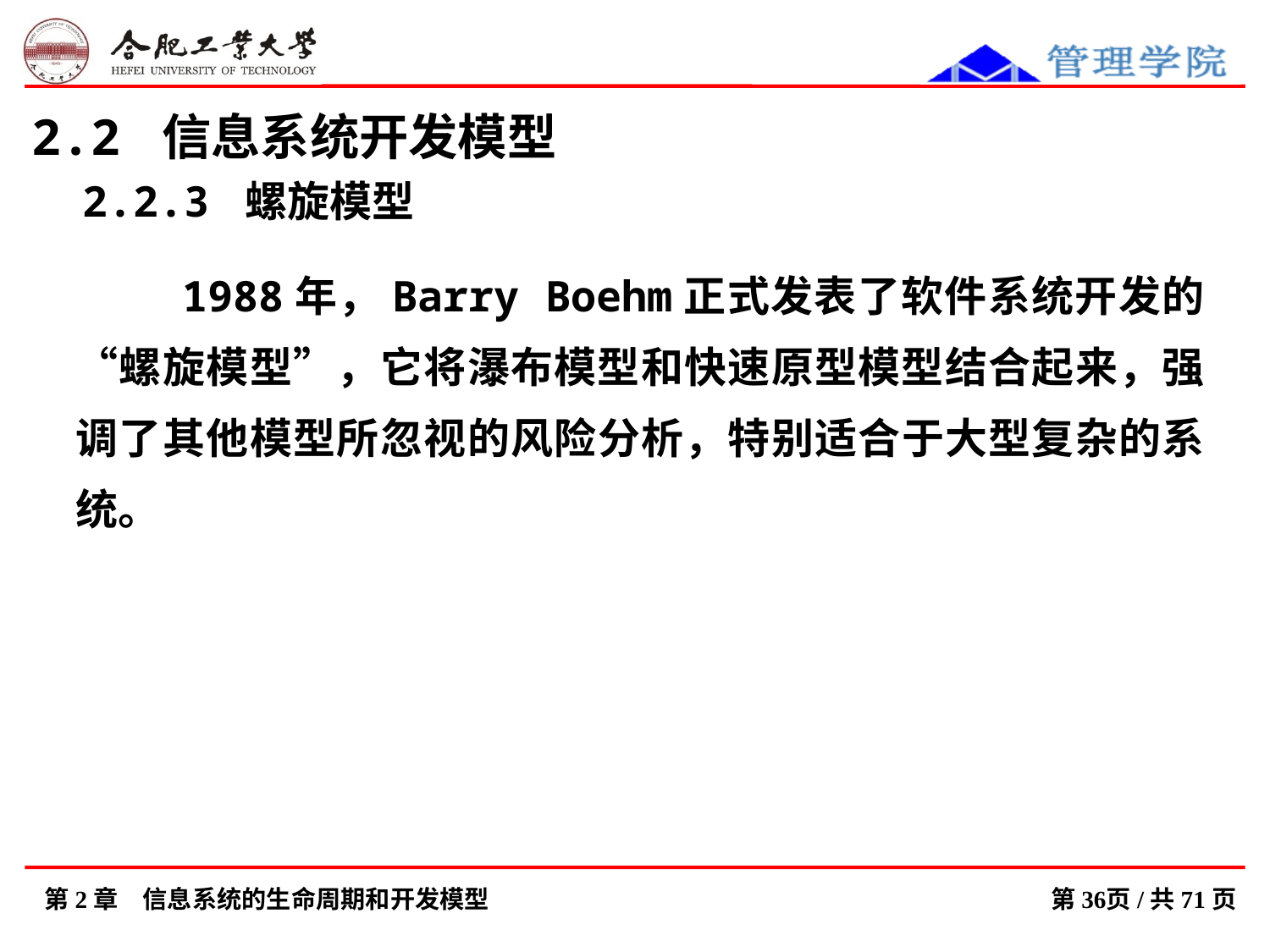

2.2 信息系统开发模型
  2.2.3 螺旋模型
    1988年，Barry Boehm正式发表了软件系统开发的“螺旋模型”，它将瀑布模型和快速原型模型结合起来，强调了其他模型所忽视的风险分析，特别适合于大型复杂的系统。

第2章　信息系统的生命周期和开发模型